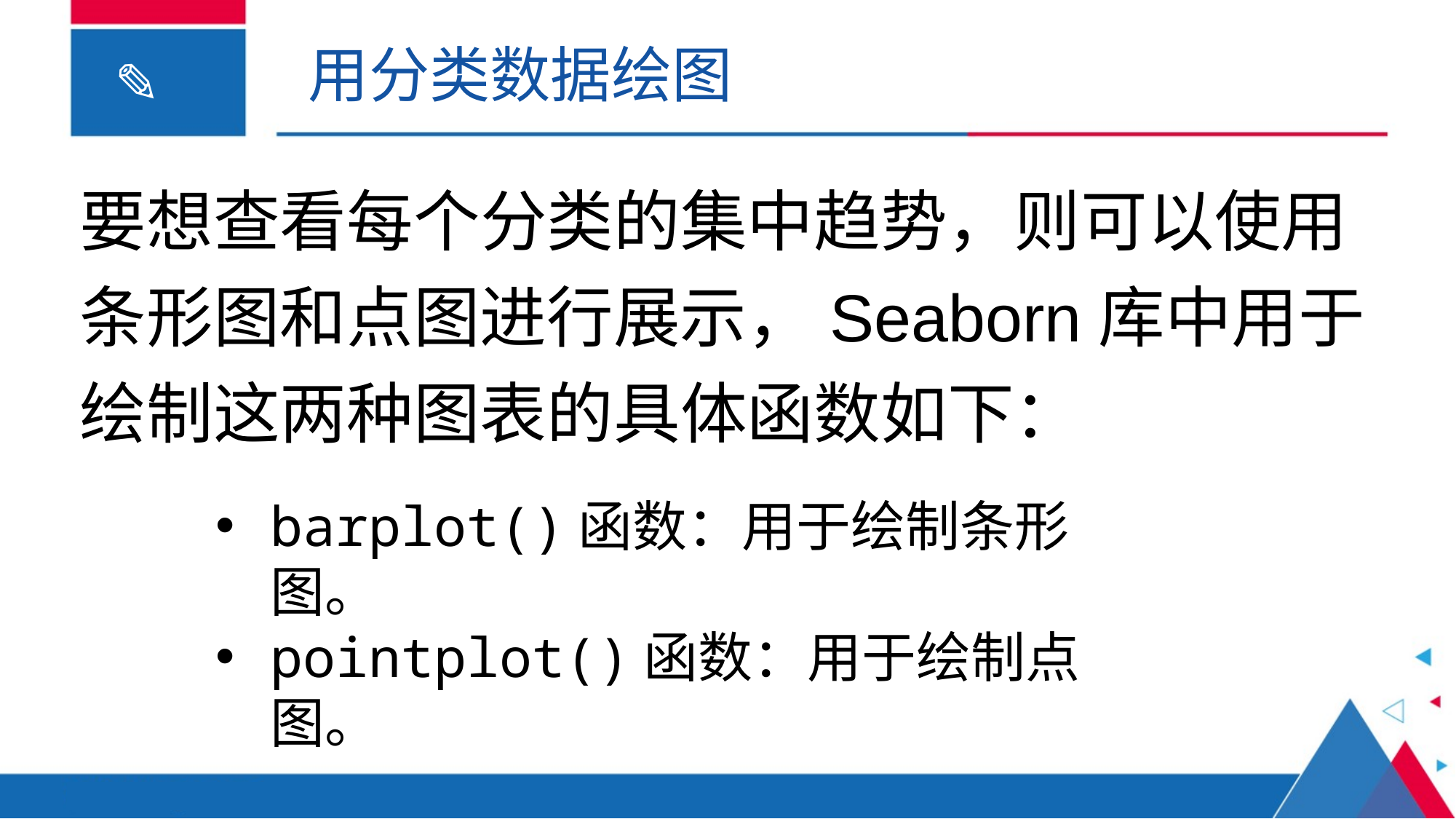

用分类数据绘图
要想查看每个分类的集中趋势，则可以使用条形图和点图进行展示，Seaborn库中用于绘制这两种图表的具体函数如下：
barplot()函数：用于绘制条形图。
pointplot()函数：用于绘制点图。